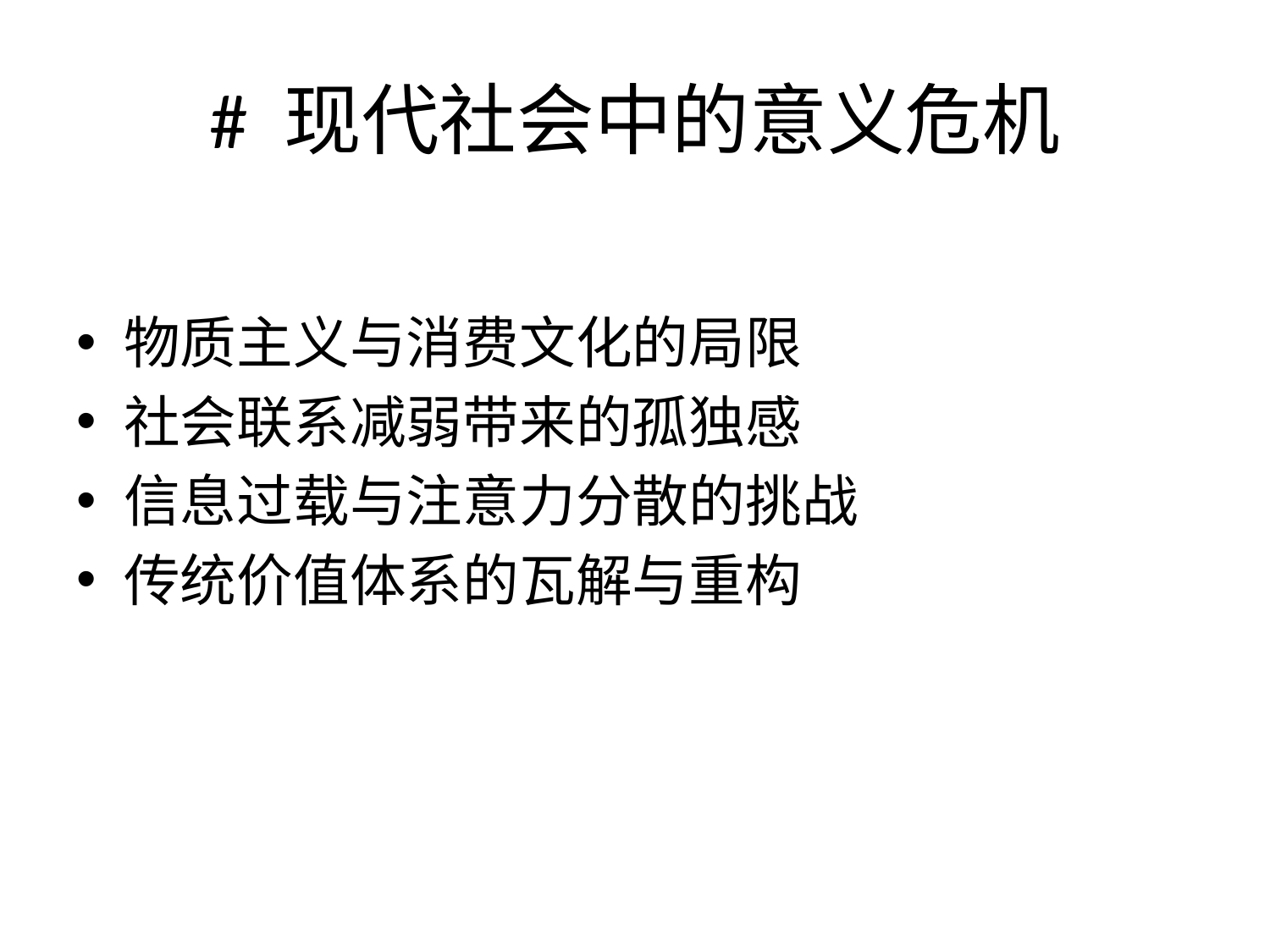

# # 现代社会中的意义危机

物质主义与消费文化的局限
社会联系减弱带来的孤独感
信息过载与注意力分散的挑战
传统价值体系的瓦解与重构